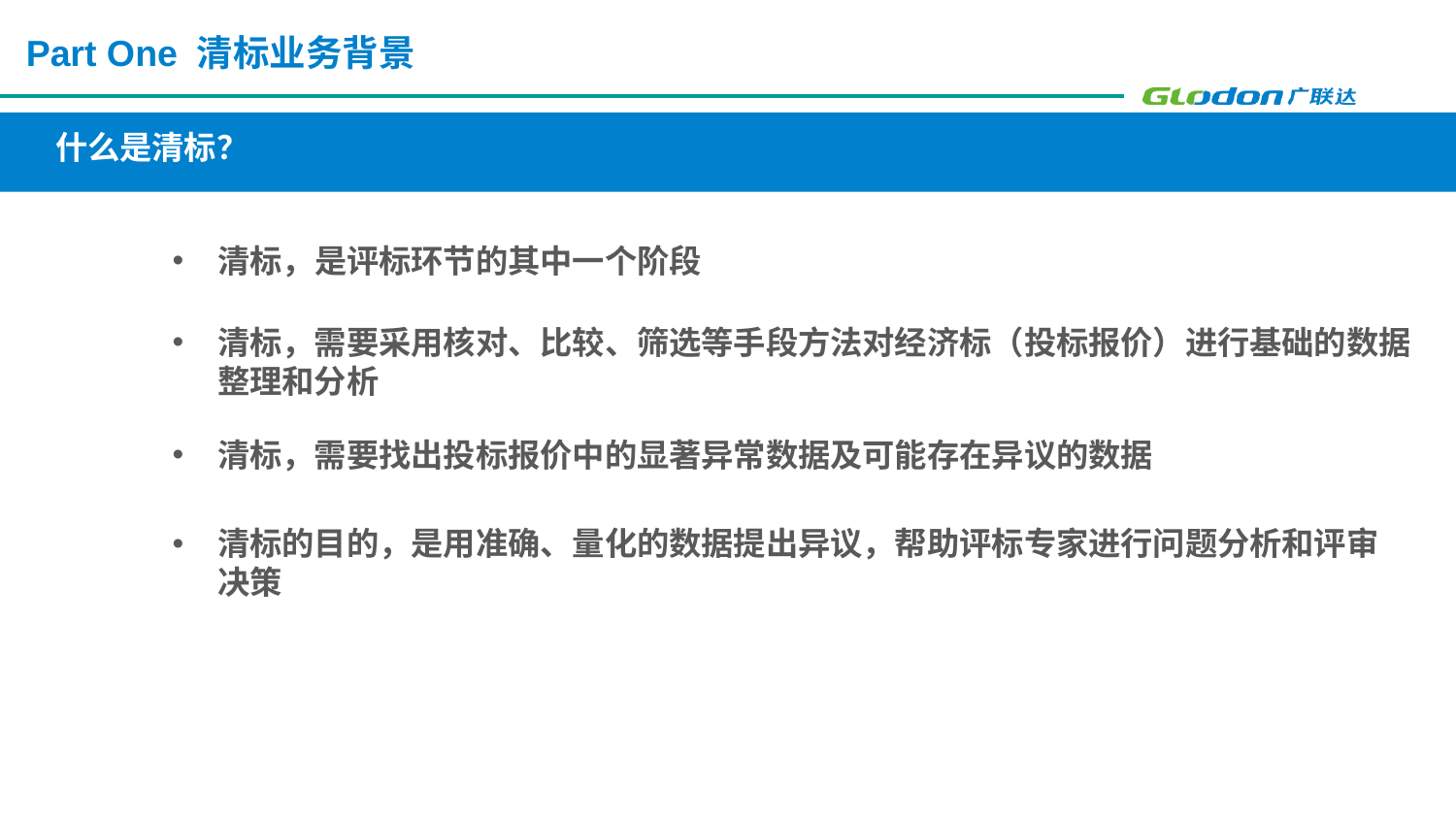

Part One 清标业务背景

什么是清标？

清标，是评标环节的其中一个阶段
清标，需要采用核对、比较、筛选等手段方法对经济标（投标报价）进行基础的数据整理和分析
清标，需要找出投标报价中的显著异常数据及可能存在异议的数据
清标的目的，是用准确、量化的数据提出异议，帮助评标专家进行问题分析和评审决策